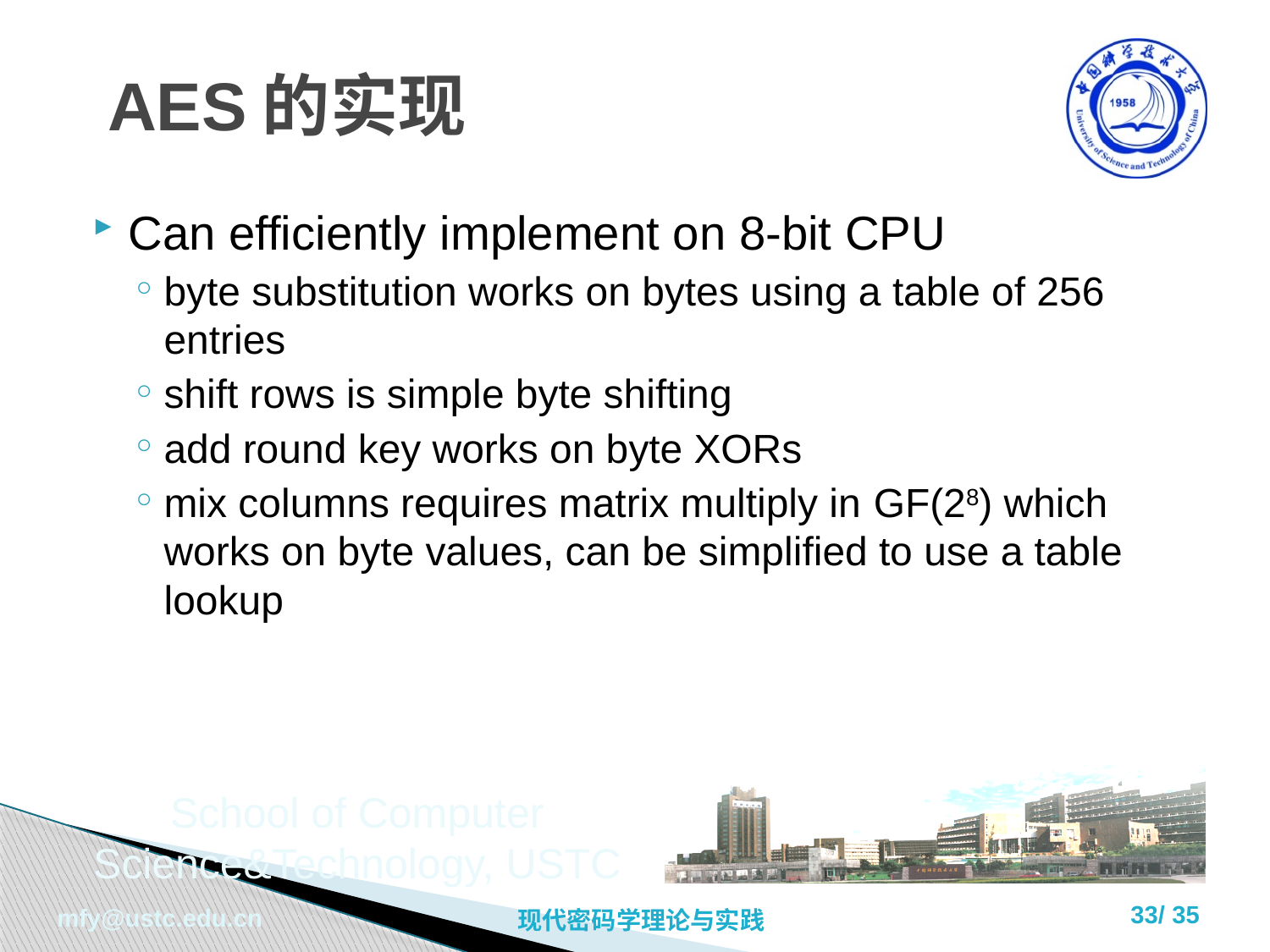

# AES的实现
Can efficiently implement on 8-bit CPU
byte substitution works on bytes using a table of 256 entries
shift rows is simple byte shifting
add round key works on byte XORs
mix columns requires matrix multiply in GF(28) which works on byte values, can be simplified to use a table lookup